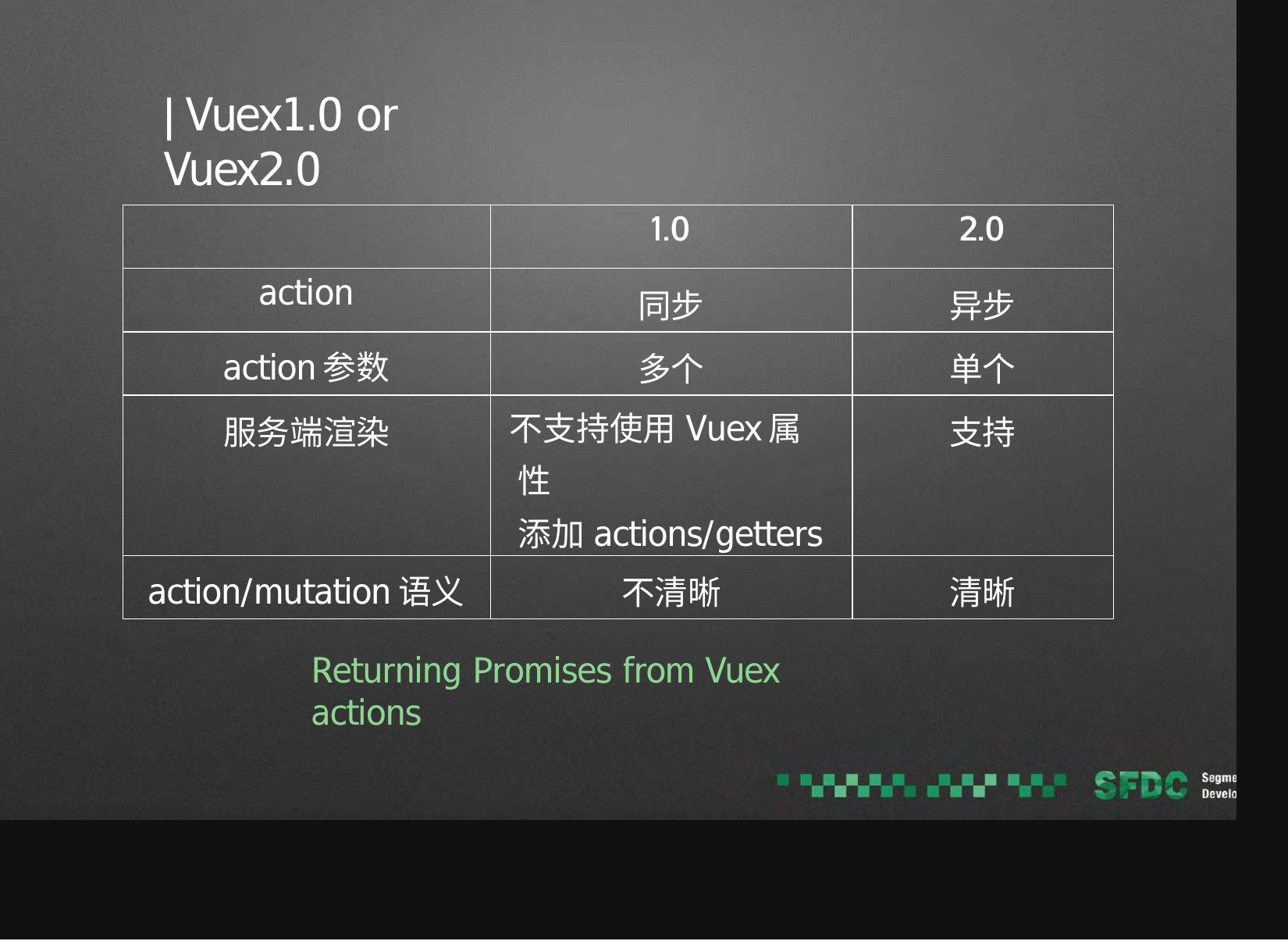

# | Vuex1.0 or Vuex2.0
|  | 1.0 | 2.0 |
| --- | --- | --- |
| action | 同步 | 异步 |
| action参数 | 多个 | 单个 |
| 服务端渲染 | 不支持使用Vuex属性 添加actions/getters | 支持 |
| action/mutation语义 | 不清晰 | 清晰 |
Returning Promises from Vuex actions